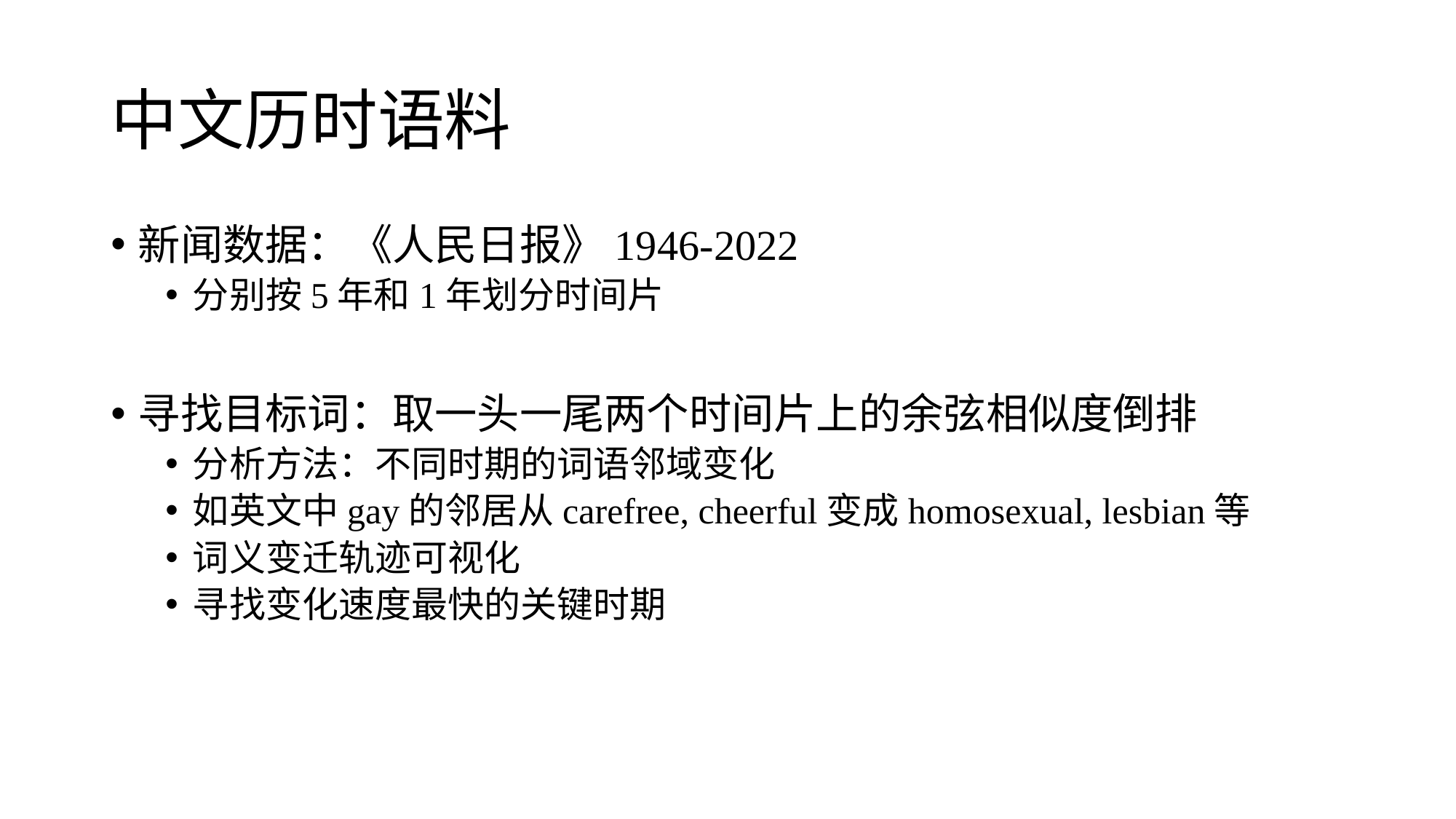

# 中文历时语料
新闻数据：《人民日报》1946-2022
分别按5年和1年划分时间片

寻找目标词：取一头一尾两个时间片上的余弦相似度倒排
分析方法：不同时期的词语邻域变化
如英文中gay的邻居从carefree, cheerful变成homosexual, lesbian等
词义变迁轨迹可视化
寻找变化速度最快的关键时期